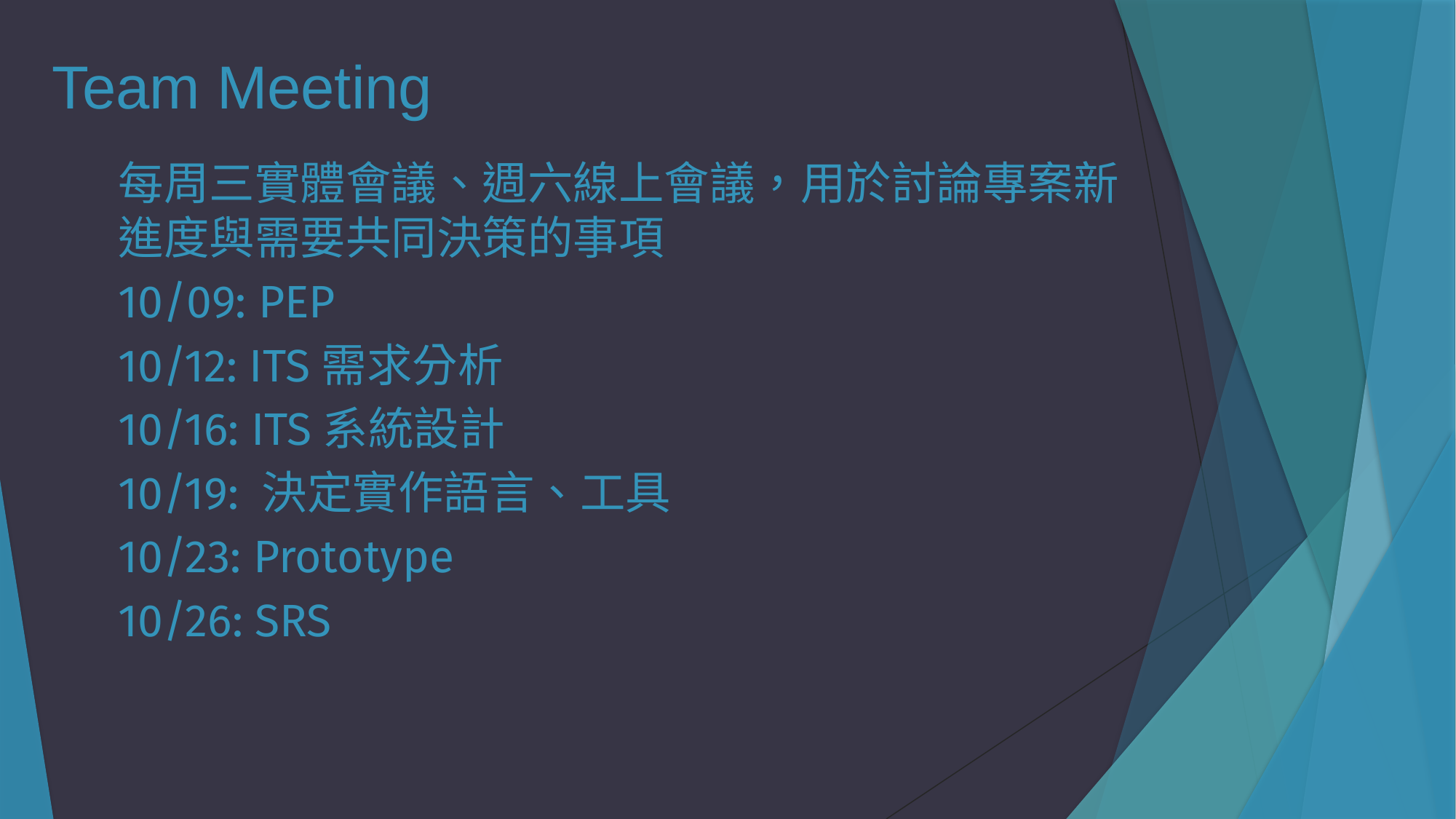

# Team Meeting
每周三實體會議、週六線上會議，用於討論專案新進度與需要共同決策的事項
10/09: PEP
10/12: ITS需求分析
10/16: ITS系統設計
10/19: 決定實作語言、工具
10/23: Prototype
10/26: SRS